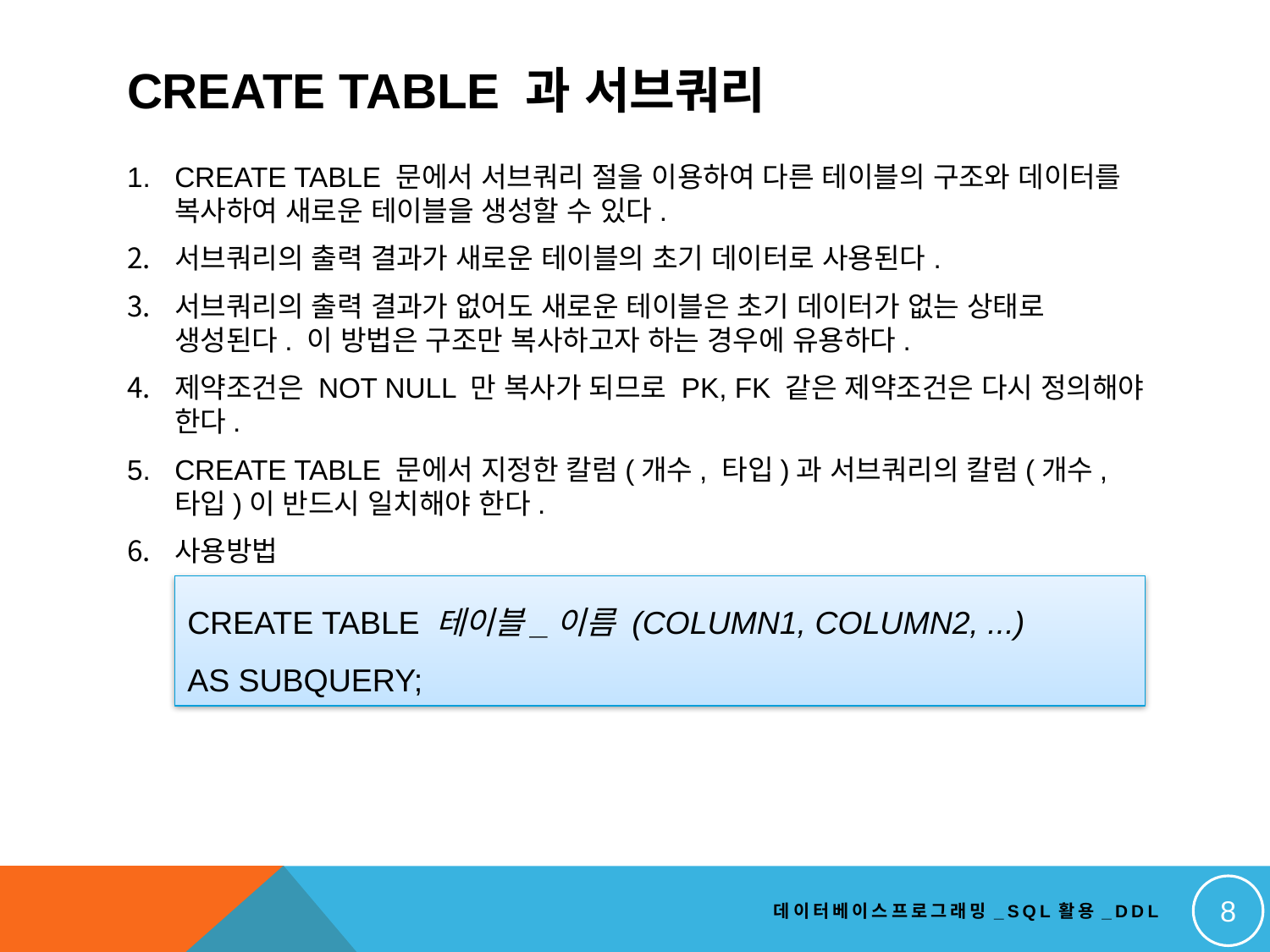

# CREATE TABLE 과 서브쿼리
CREATE TABLE 문에서 서브쿼리 절을 이용하여 다른 테이블의 구조와 데이터를 복사하여 새로운 테이블을 생성할 수 있다.
서브쿼리의 출력 결과가 새로운 테이블의 초기 데이터로 사용된다.
서브쿼리의 출력 결과가 없어도 새로운 테이블은 초기 데이터가 없는 상태로 생성된다. 이 방법은 구조만 복사하고자 하는 경우에 유용하다.
제약조건은 NOT NULL 만 복사가 되므로 PK, FK 같은 제약조건은 다시 정의해야 한다.
CREATE TABLE 문에서 지정한 칼럼(개수, 타입)과 서브쿼리의 칼럼(개수, 타입)이 반드시 일치해야 한다.
사용방법

CREATE TABLE 테이블_이름 (COLUMN1, COLUMN2, ...)
AS SUBQUERY;
8
데이터베이스프로그래밍_SQL활용_DDL